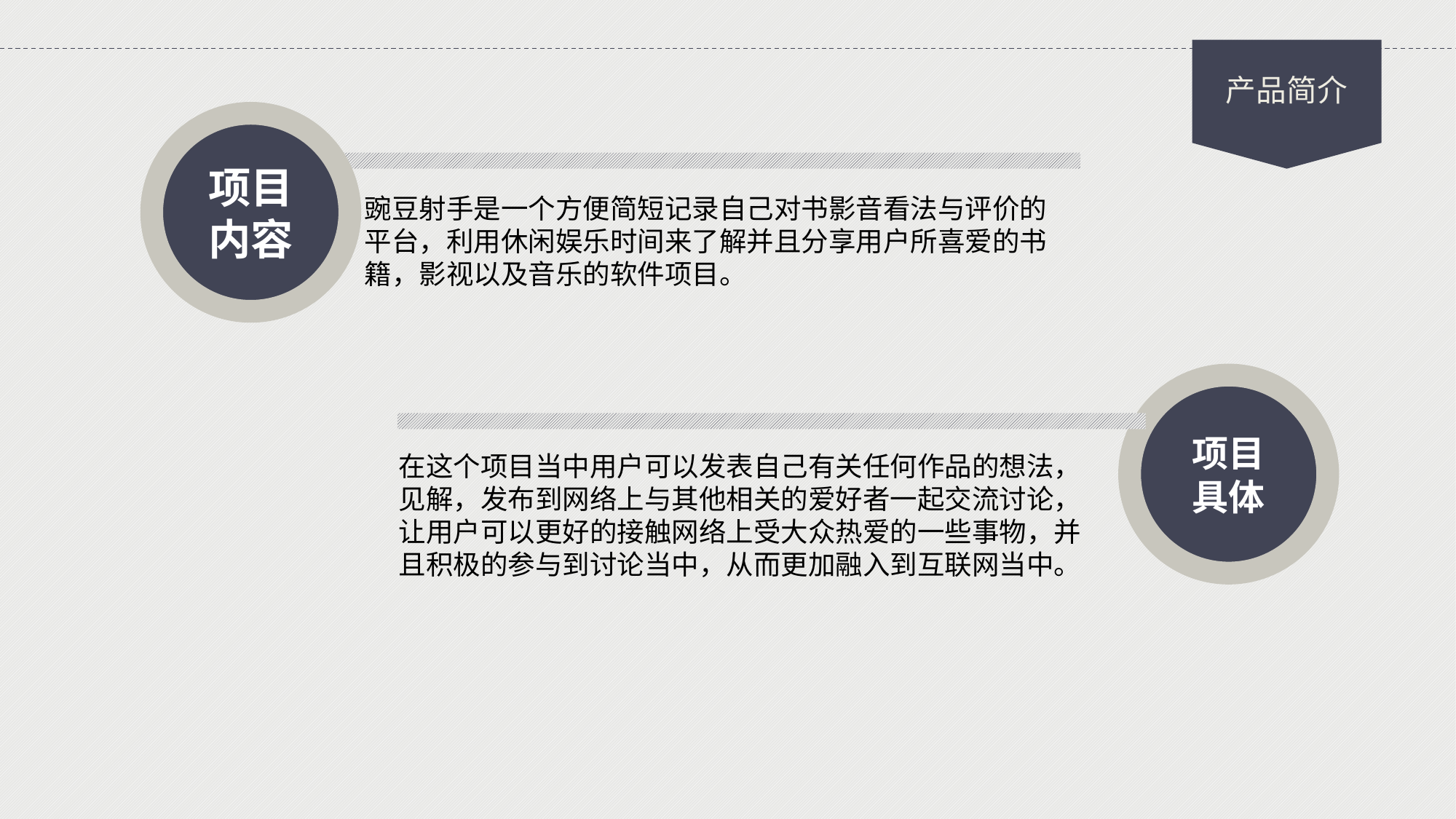

产品简介
项目内容

豌豆射手是一个方便简短记录自己对书影音看法与评价的平台，利用休闲娱乐时间来了解并且分享用户所喜爱的书籍，影视以及音乐的软件项目。
项目
具体

在这个项目当中用户可以发表自己有关任何作品的想法，见解，发布到网络上与其他相关的爱好者一起交流讨论，让用户可以更好的接触网络上受大众热爱的一些事物，并且积极的参与到讨论当中，从而更加融入到互联网当中。